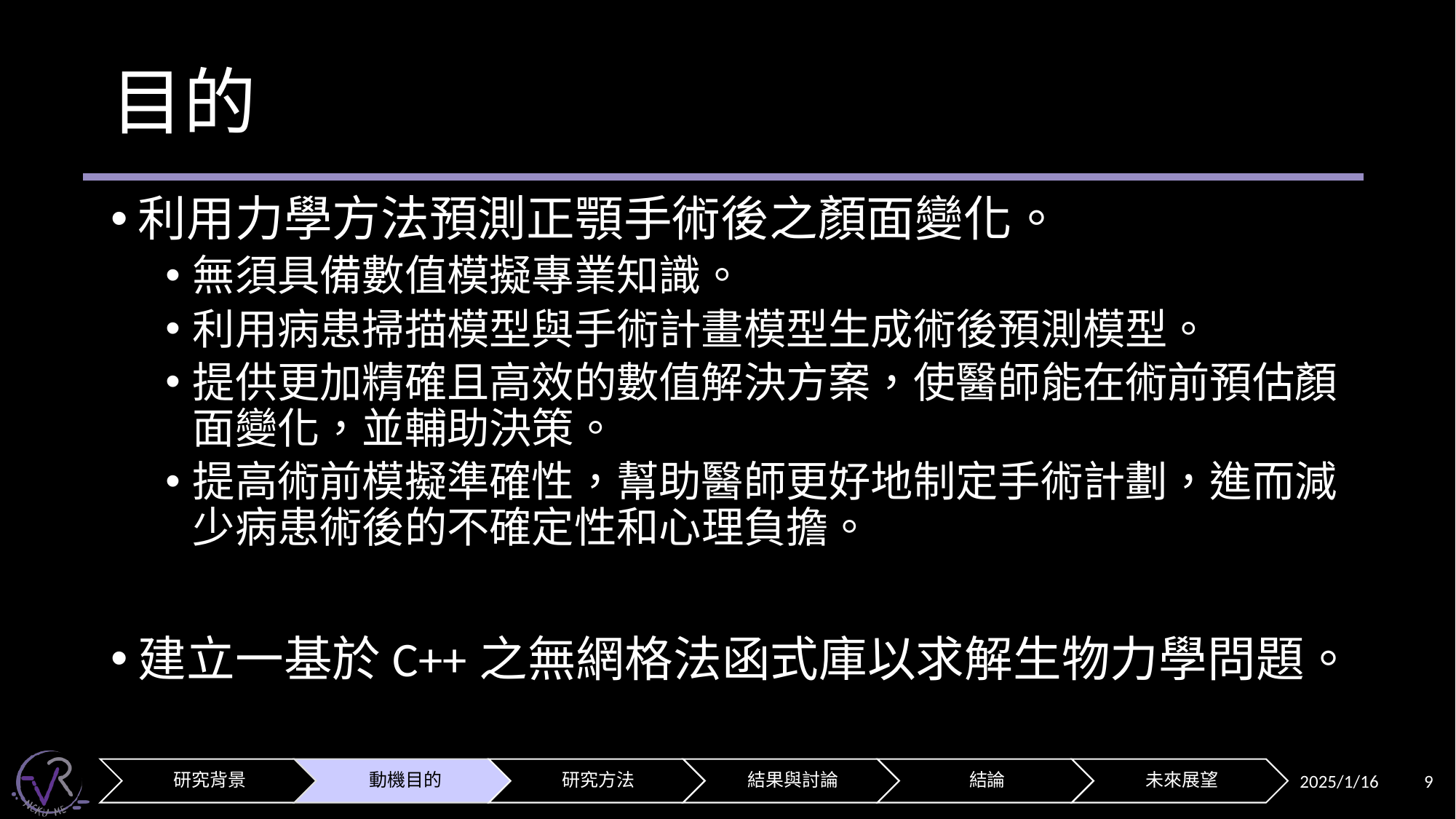

# 目的
利用力學方法預測正顎手術後之顏面變化。
無須具備數值模擬專業知識。
利用病患掃描模型與手術計畫模型生成術後預測模型。
提供更加精確且高效的數值解決方案，使醫師能在術前預估顏面變化，並輔助決策。
提高術前模擬準確性，幫助醫師更好地制定手術計劃，進而減少病患術後的不確定性和心理負擔。

建立一基於C++之無網格法函式庫以求解生物力學問題。

2025/1/16
9